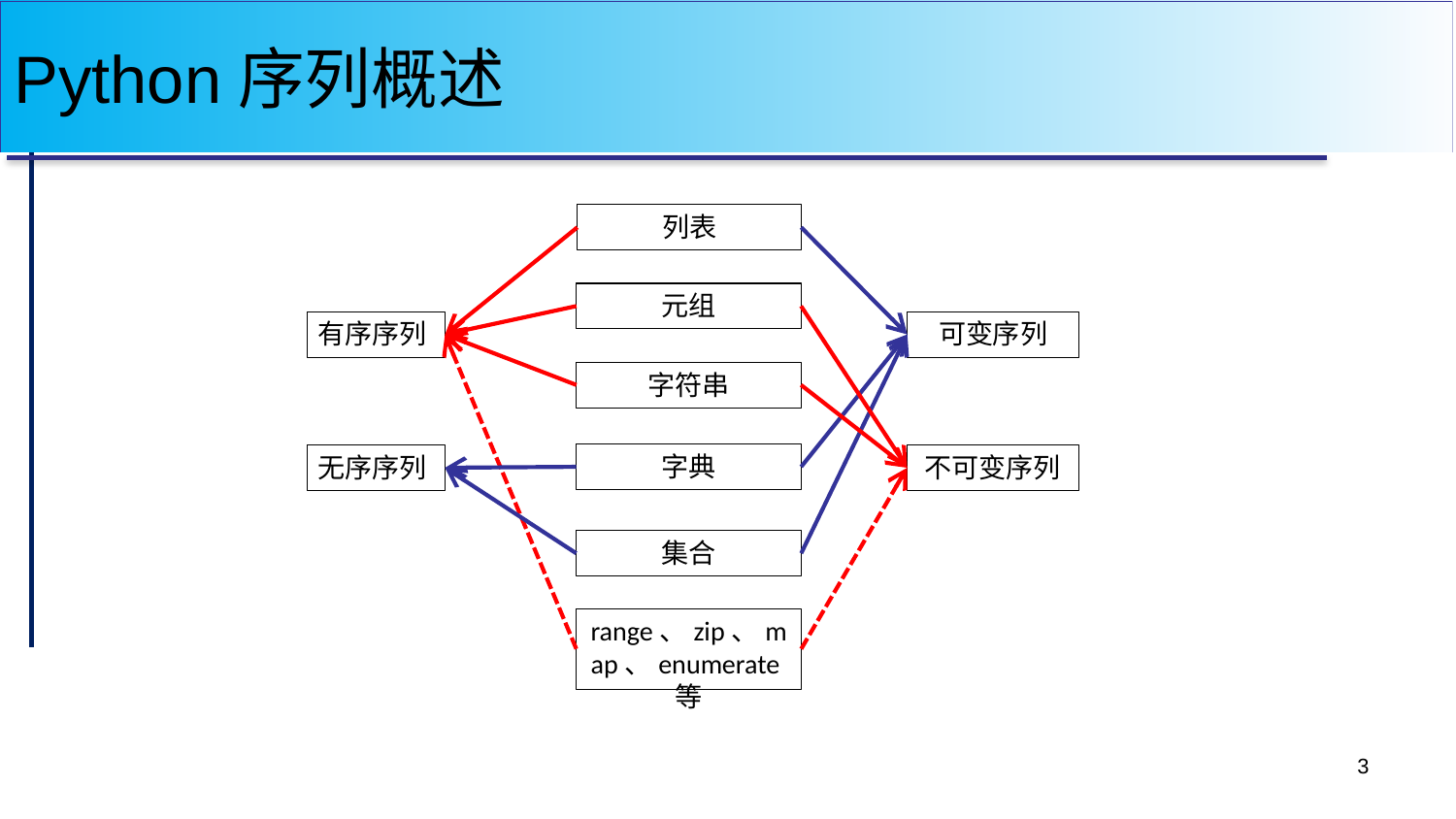

# Python序列概述

列表
元组
可变序列
有序序列
字符串
字典
无序序列
不可变序列
集合
range、zip、map、enumerate等
3